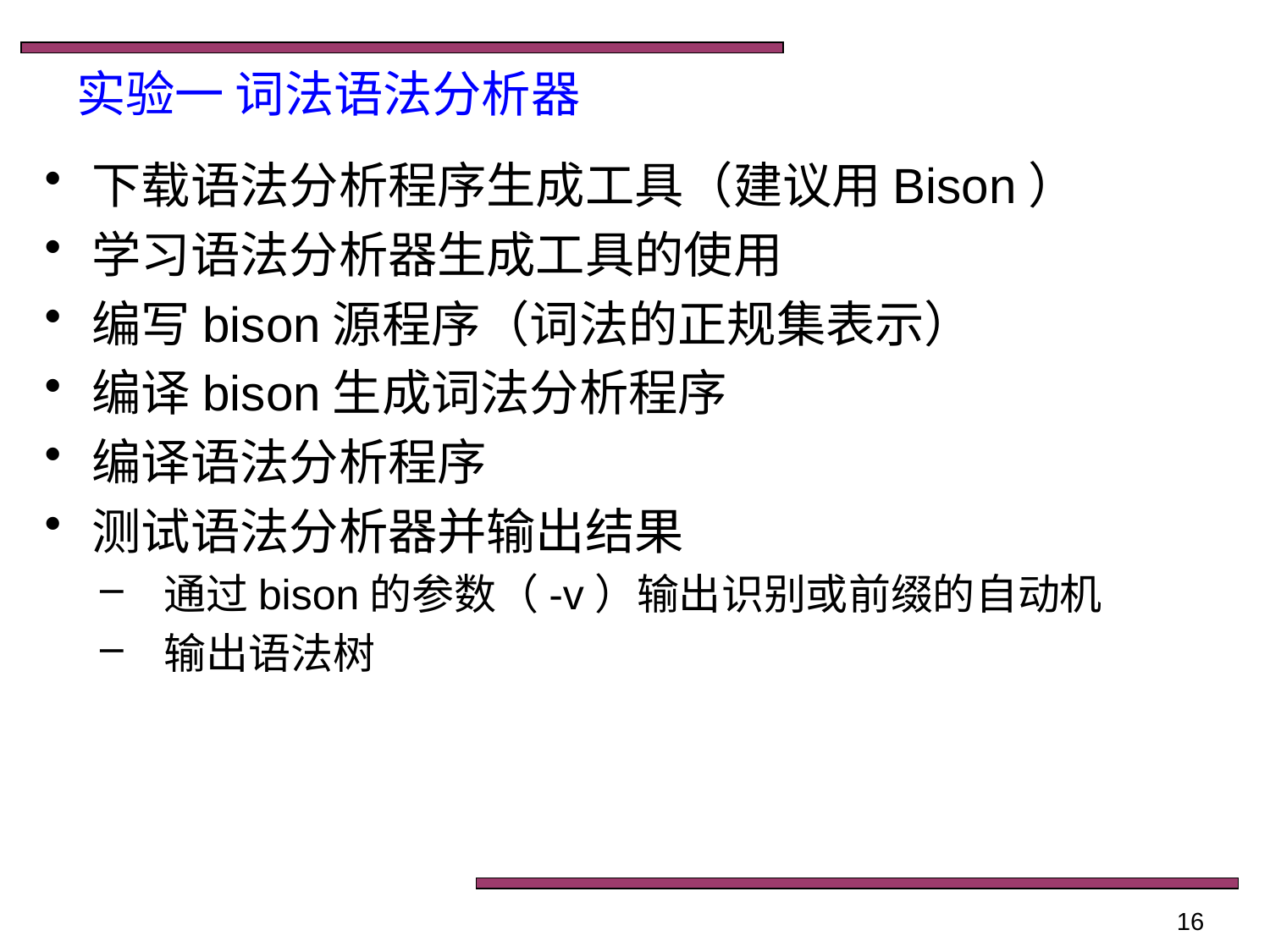

#
实验一 词法语法分析器
下载语法分析程序生成工具（建议用Bison）
学习语法分析器生成工具的使用
编写bison源程序（词法的正规集表示）
编译bison生成词法分析程序
编译语法分析程序
测试语法分析器并输出结果
通过bison的参数（-v）输出识别或前缀的自动机
输出语法树
16